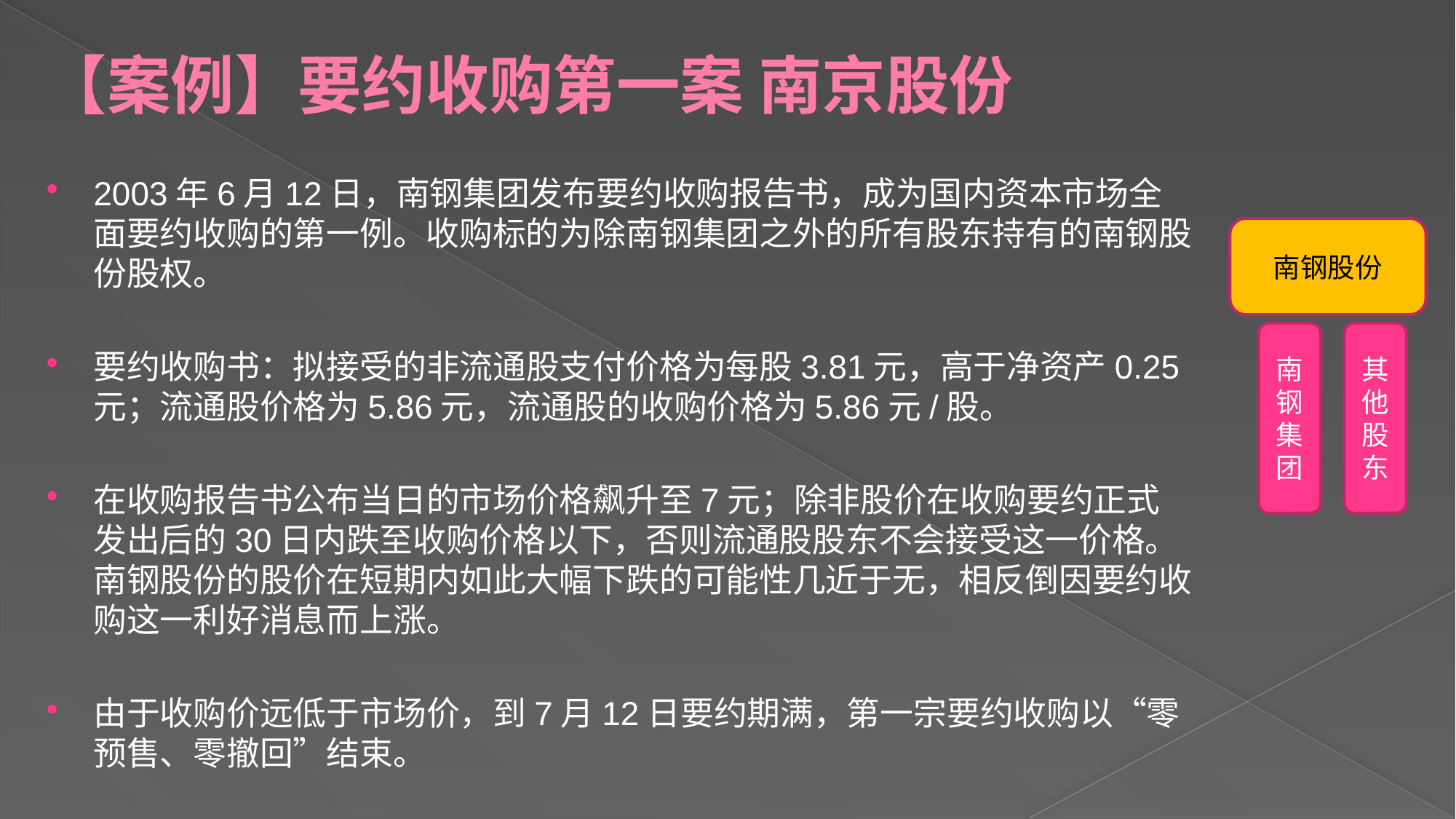

# 【案例】要约收购第一案 南京股份
2003年6月12日，南钢集团发布要约收购报告书，成为国内资本市场全面要约收购的第一例。收购标的为除南钢集团之外的所有股东持有的南钢股份股权。

要约收购书：拟接受的非流通股支付价格为每股3.81元，高于净资产0.25元；流通股价格为5.86元，流通股的收购价格为5.86元/股。

在收购报告书公布当日的市场价格飙升至7元；除非股价在收购要约正式发出后的30日内跌至收购价格以下，否则流通股股东不会接受这一价格。南钢股份的股价在短期内如此大幅下跌的可能性几近于无，相反倒因要约收购这一利好消息而上涨。

由于收购价远低于市场价，到7月12日要约期满，第一宗要约收购以“零预售、零撤回”结束。

南钢股份
南钢集团
其他股东